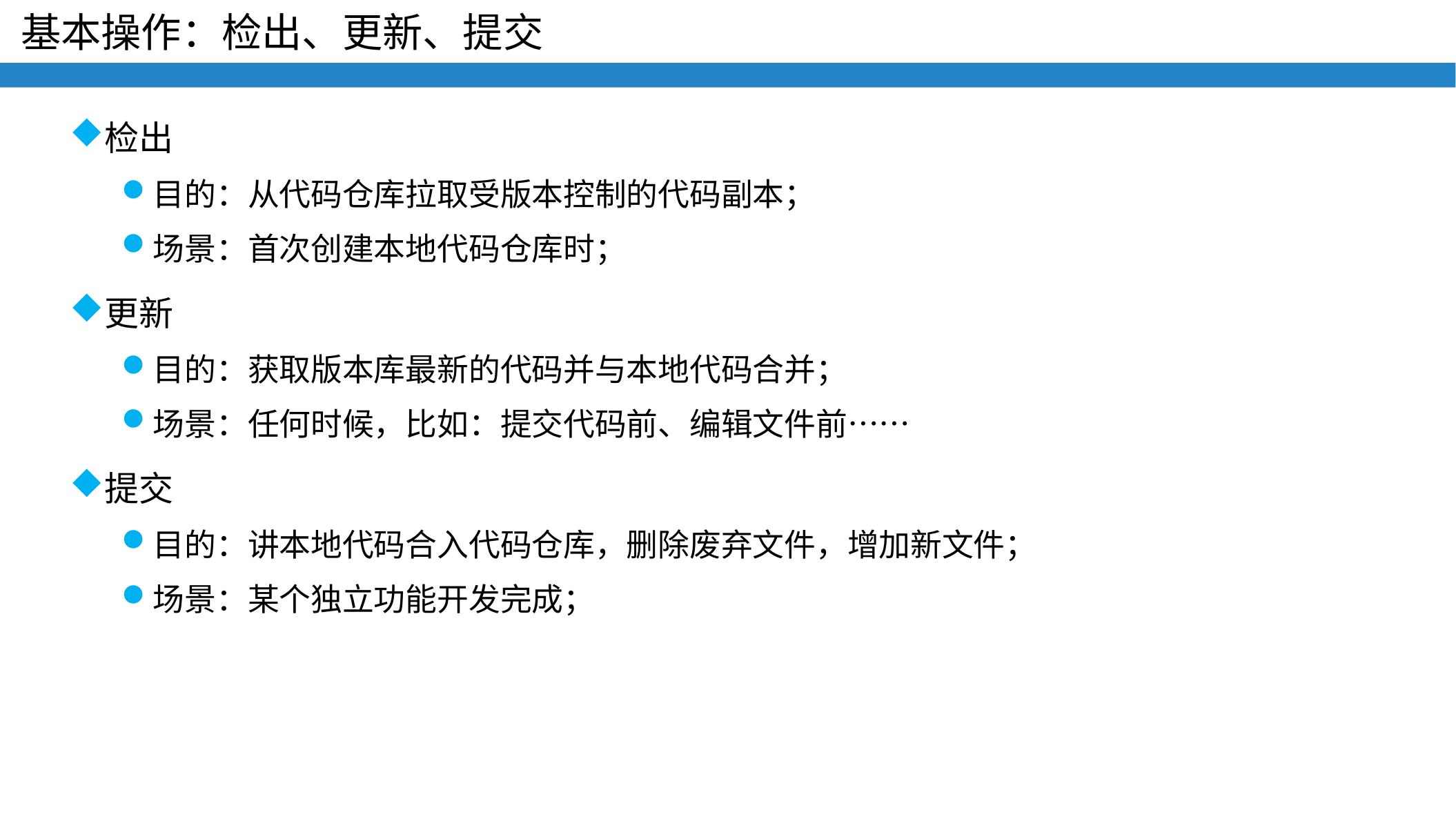

# 基本操作：检出、更新、提交
检出
目的：从代码仓库拉取受版本控制的代码副本；
场景：首次创建本地代码仓库时；
更新
目的：获取版本库最新的代码并与本地代码合并；
场景：任何时候，比如：提交代码前、编辑文件前……
提交
目的：讲本地代码合入代码仓库，删除废弃文件，增加新文件；
场景：某个独立功能开发完成；